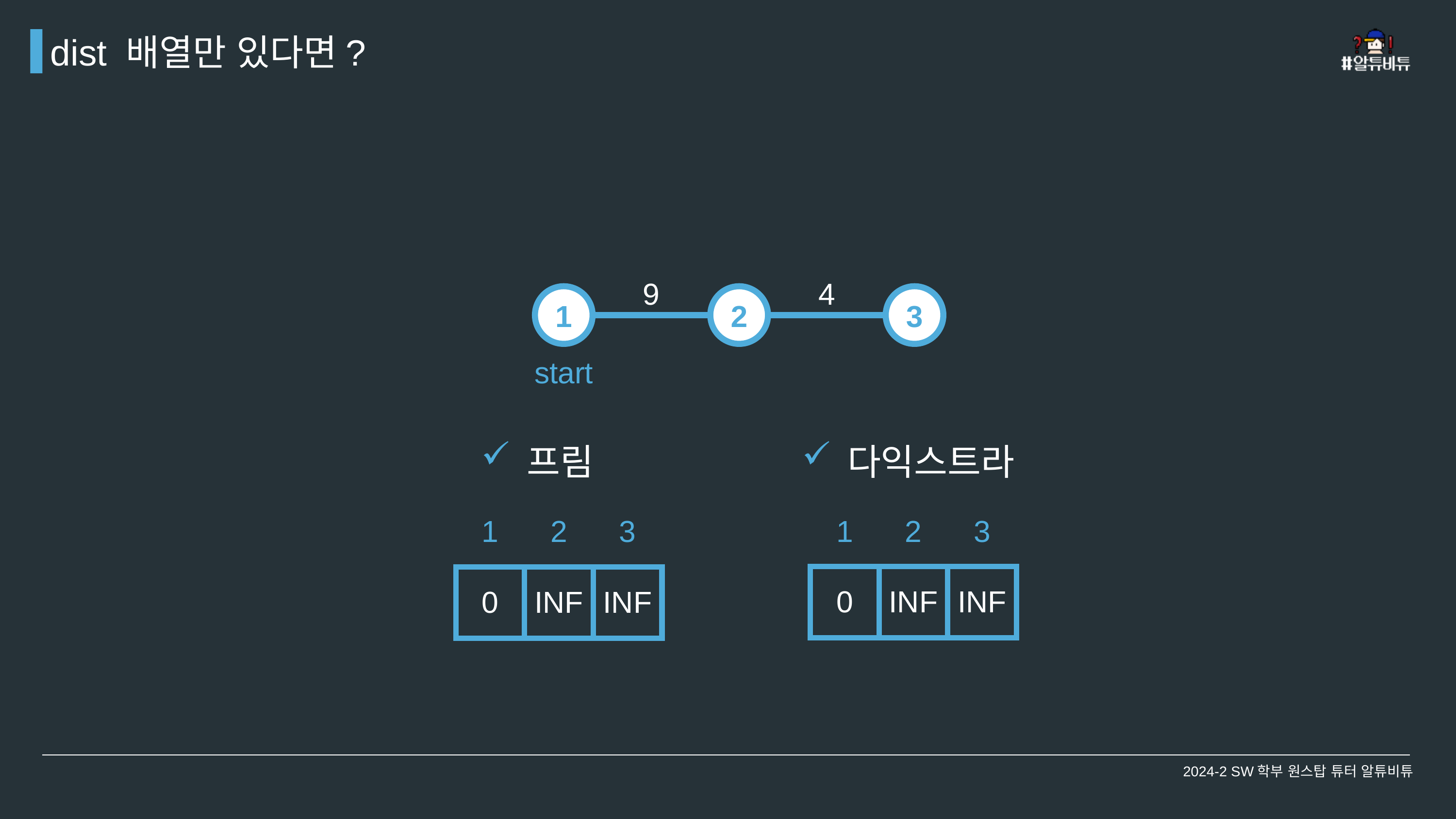

dist 배열만 있다면?
9
4
1
2
3
start
프림
다익스트라
| 1 | 2 | 3 |
| --- | --- | --- |
| 1 | 2 | 3 |
| --- | --- | --- |
| 0 | INF | INF |
| --- | --- | --- |
| 0 | INF | INF |
| --- | --- | --- |
2024-2 SW학부 원스탑 튜터 알튜비튜